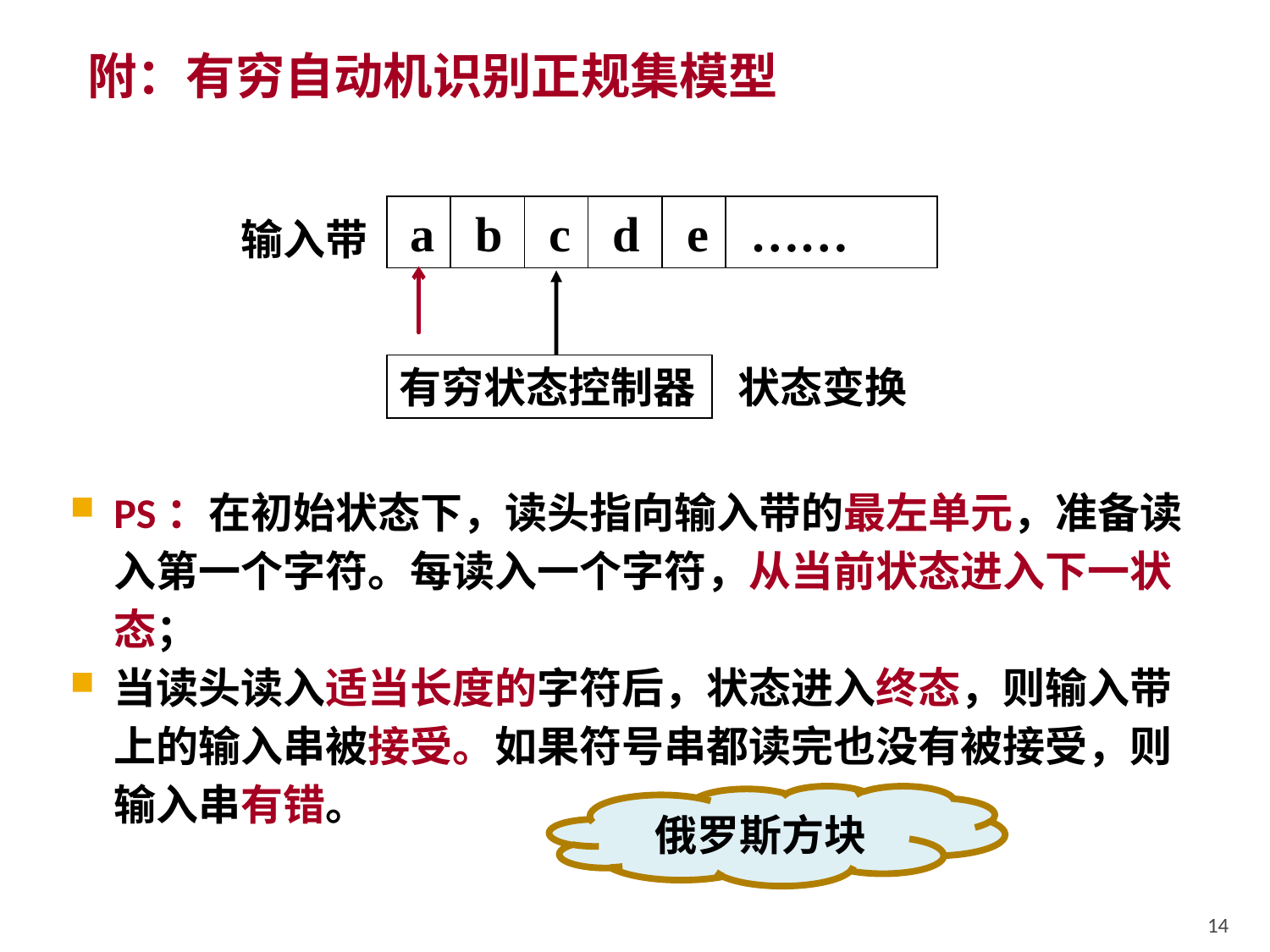

附：有穷自动机识别正规集模型
 a
 b
 c
 d
 e
 ……
输入带

有穷状态控制器
状态变换
PS：在初始状态下，读头指向输入带的最左单元，准备读入第一个字符。每读入一个字符，从当前状态进入下一状态；
当读头读入适当长度的字符后，状态进入终态，则输入带上的输入串被接受。如果符号串都读完也没有被接受，则输入串有错。

俄罗斯方块
14